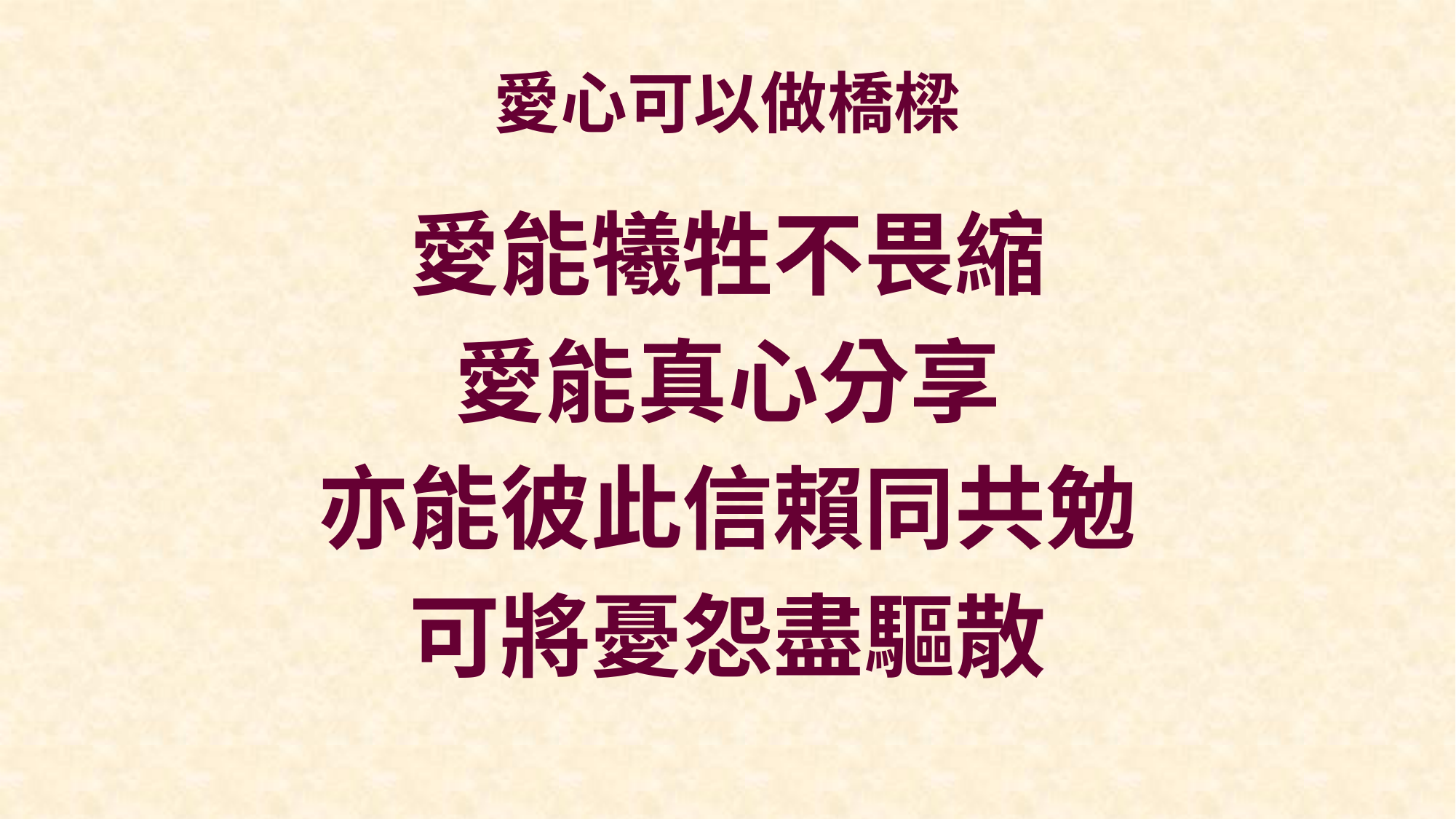

# 愛心可以做橋樑
愛能犧牲不畏縮
愛能真心分享
亦能彼此信賴同共勉
可將憂怨盡驅散